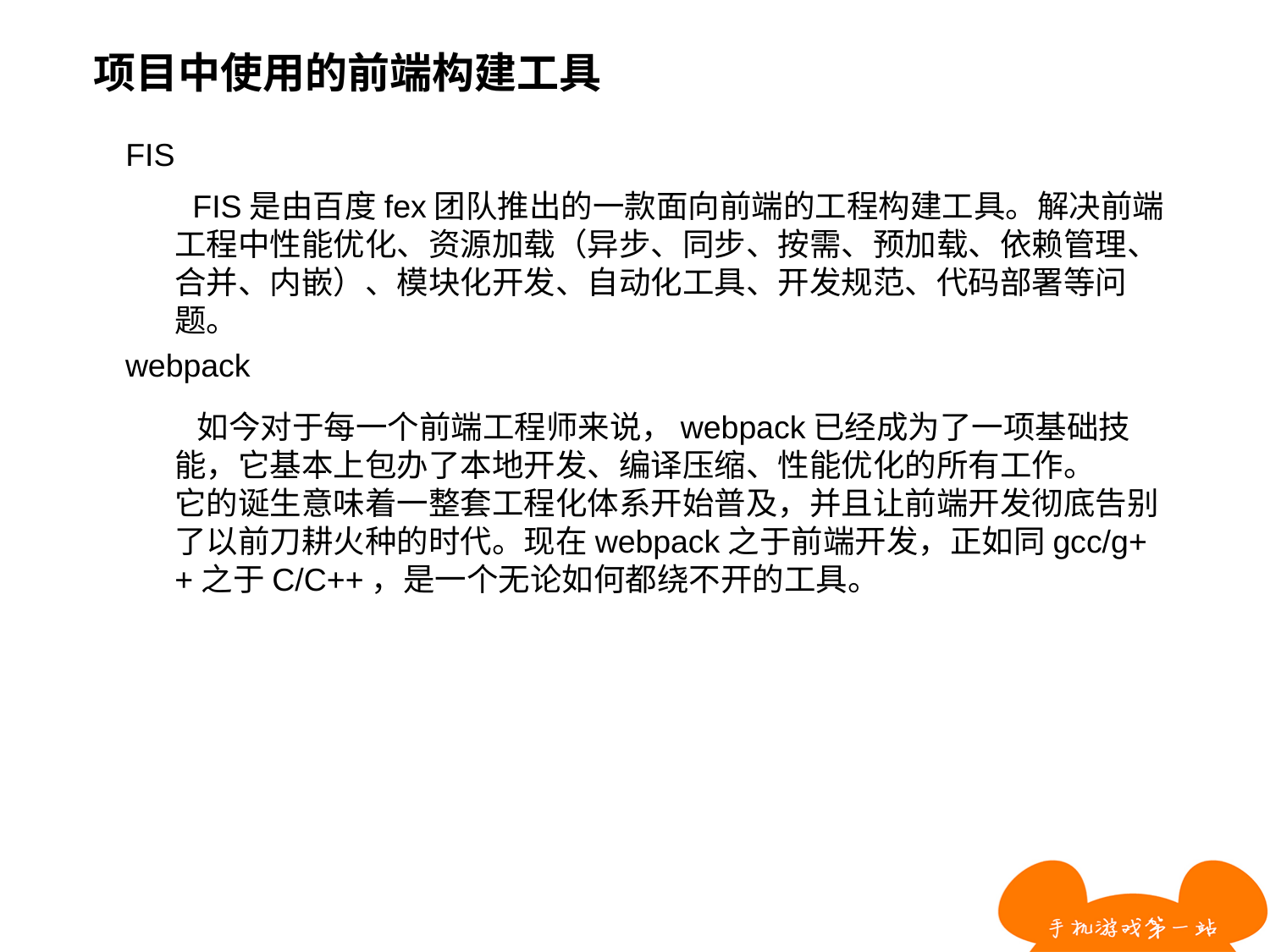

项目中使用的前端构建工具
FIS
  FIS是由百度fex团队推出的一款面向前端的工程构建工具。解决前端工程中性能优化、资源加载（异步、同步、按需、预加载、依赖管理、合并、内嵌）、模块化开发、自动化工具、开发规范、代码部署等问题。
webpack
  如今对于每一个前端工程师来说，webpack已经成为了一项基础技能，它基本上包办了本地开发、编译压缩、性能优化的所有工作。
它的诞生意味着一整套工程化体系开始普及，并且让前端开发彻底告别了以前刀耕火种的时代。现在webpack之于前端开发，正如同gcc/g++之于C/C++，是一个无论如何都绕不开的工具。